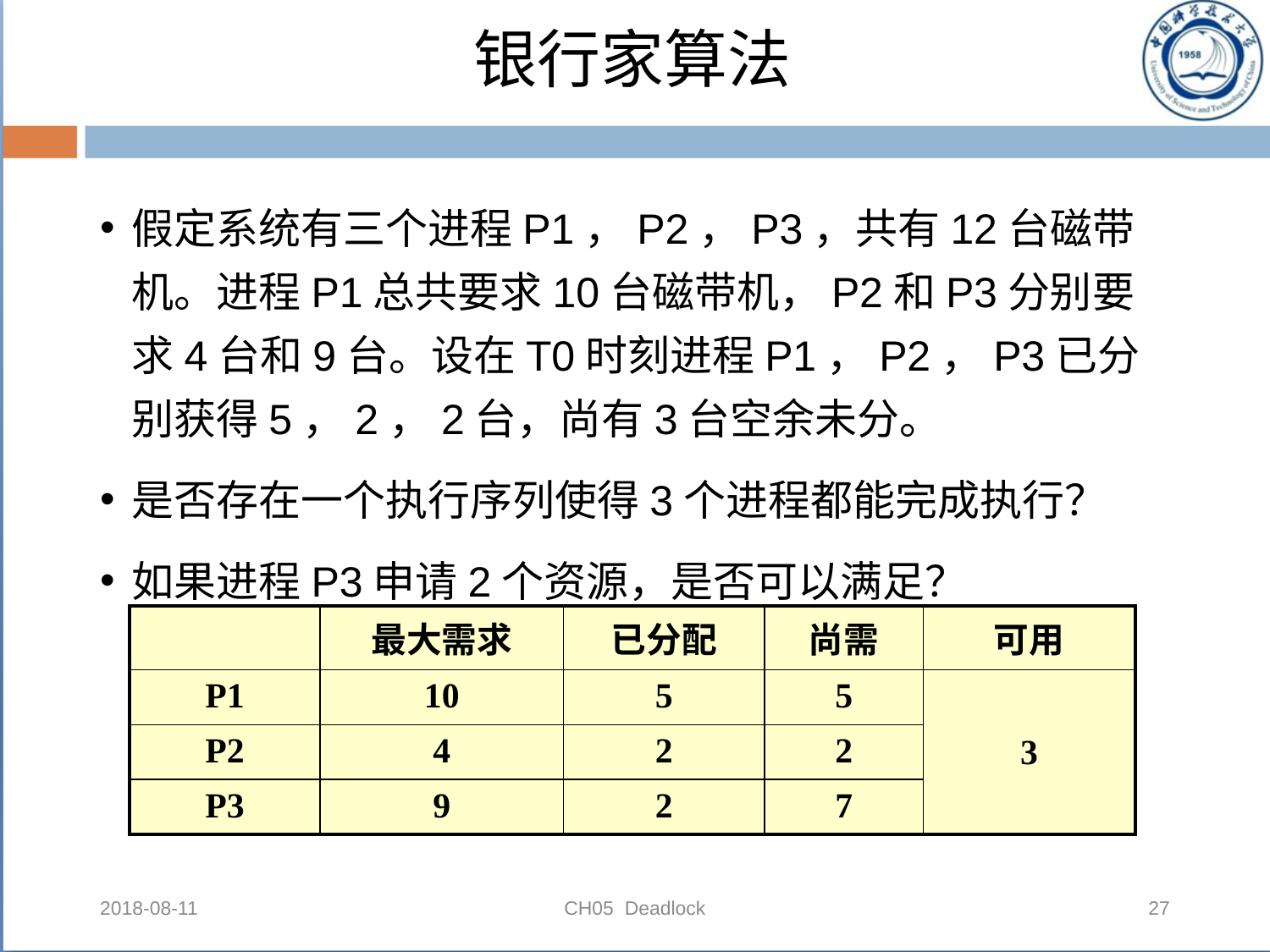

# 银行家算法
假定系统有三个进程P1，P2，P3，共有12台磁带机。进程P1总共要求10台磁带机，P2和P3分别要求4台和9台。设在T0时刻进程P1，P2，P3已分别获得5，2，2台，尚有3台空余未分。
是否存在一个执行序列使得3个进程都能完成执行？
如果进程P3申请2个资源，是否可以满足？
|  | 最大需求 | 已分配 | 尚需 | 可用 |
| --- | --- | --- | --- | --- |
| P1 | 10 | 5 | 5 | 3 |
| P2 | 4 | 2 | 2 |  |
| P3 | 9 | 2 | 7 |  |
2018-08-11
CH05  Deadlock
27